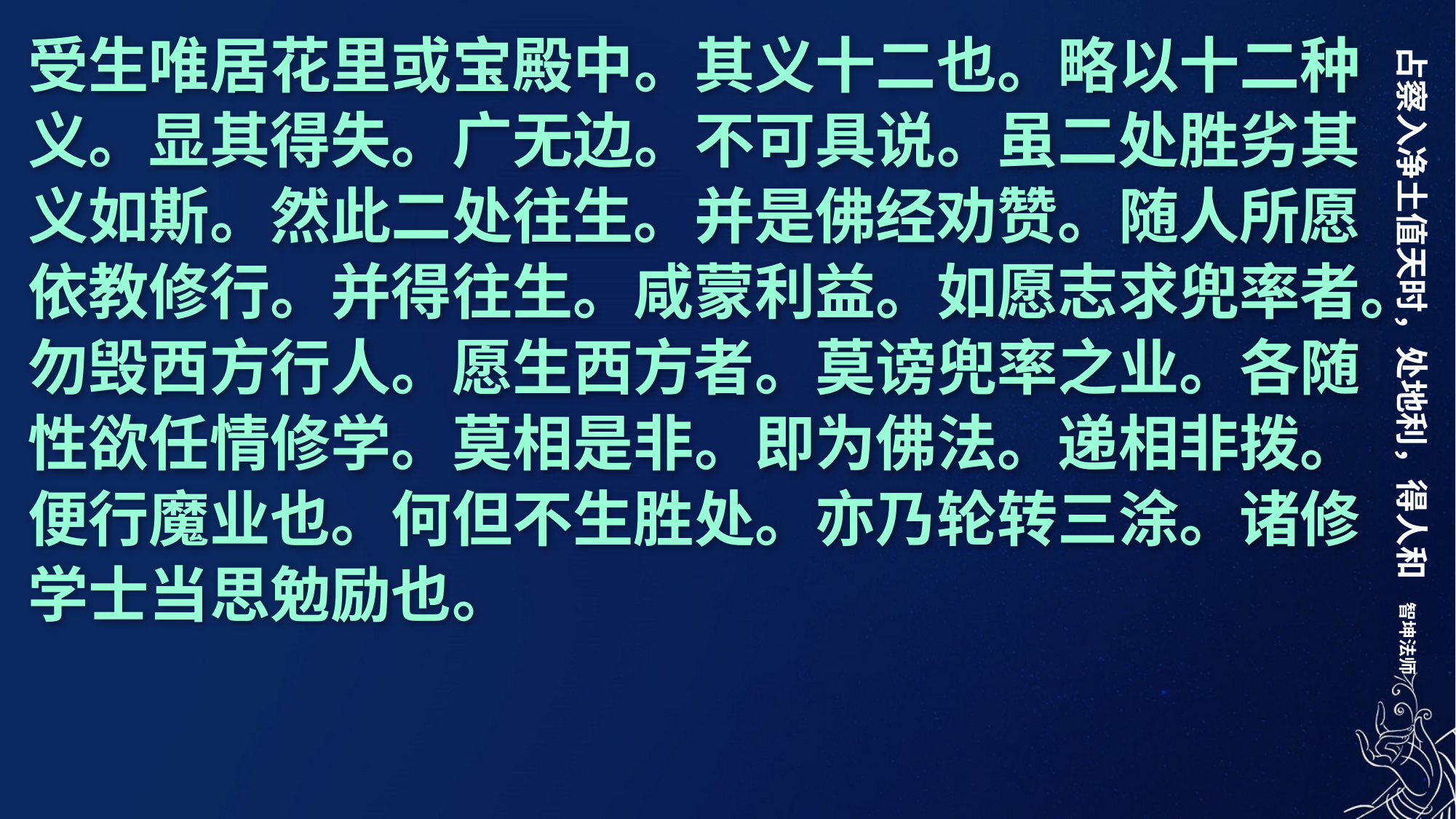

受生唯居花里或宝殿中。其义十二也。略以十二种义。显其得失。广无边。不可具说。虽二处胜劣其义如斯。然此二处往生。并是佛经劝赞。随人所愿依教修行。并得往生。咸蒙利益。如愿志求兜率者。勿毁西方行人。愿生西方者。莫谤兜率之业。各随性欲任情修学。莫相是非。即为佛法。递相非拨。便行魔业也。何但不生胜处。亦乃轮转三涂。诸修学士当思勉励也。